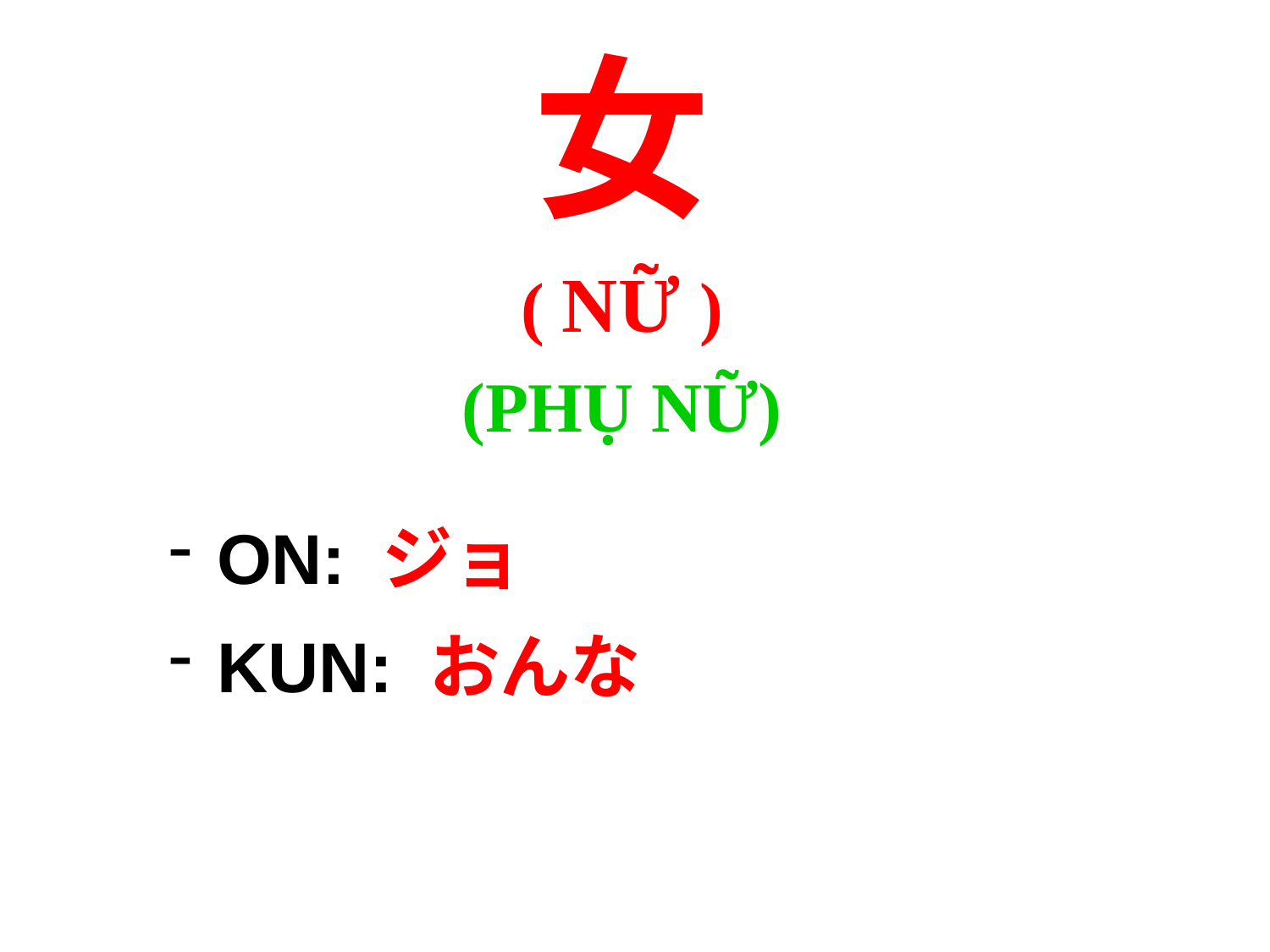

女
( NỮ )
(PHỤ NỮ)
ON: ジョ
KUN: おんな